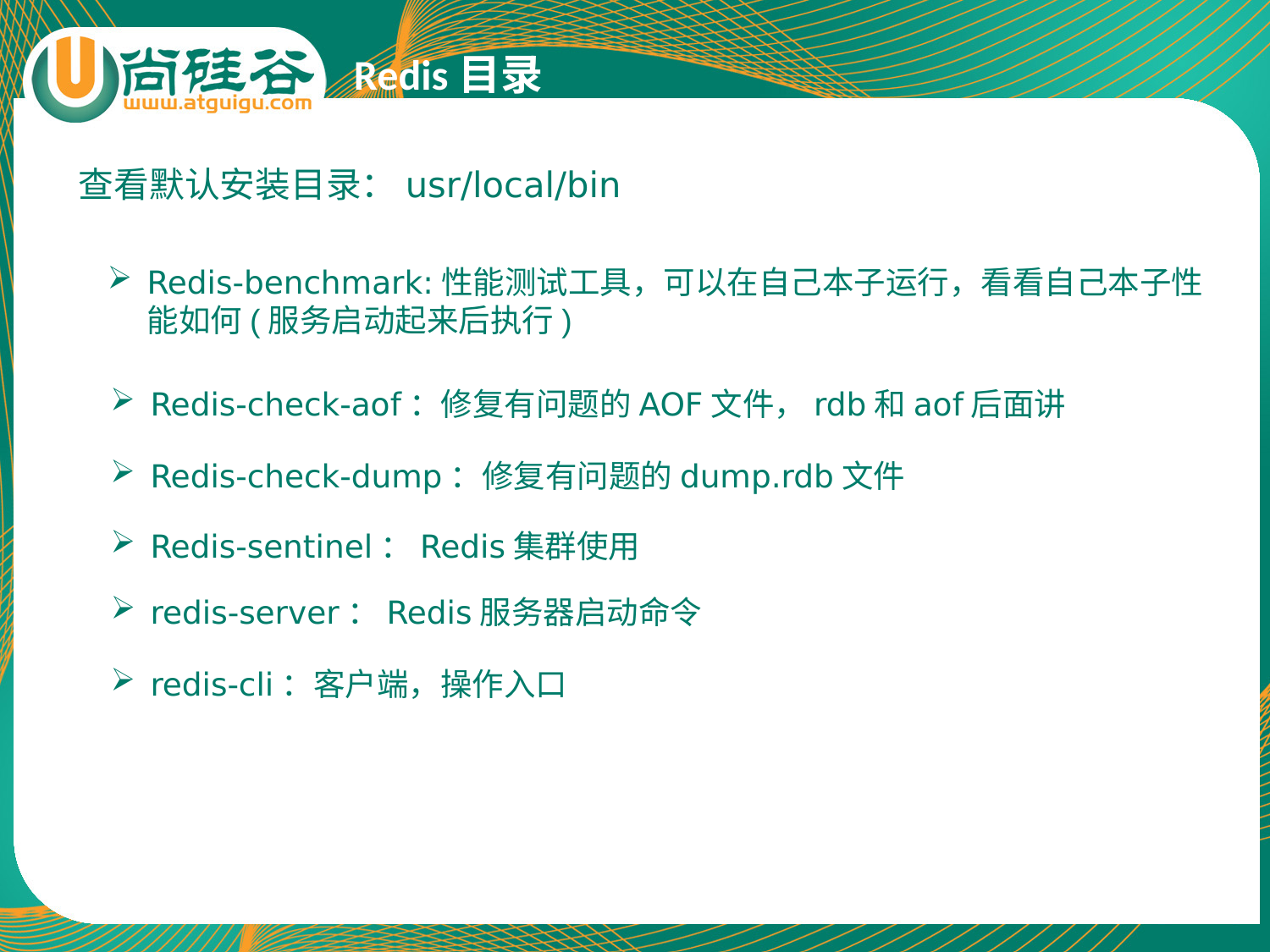

Redis目录
查看默认安装目录：usr/local/bin
Redis-benchmark:性能测试工具，可以在自己本子运行，看看自己本子性能如何(服务启动起来后执行)
Redis-check-aof：修复有问题的AOF文件，rdb和aof后面讲
Redis-check-dump：修复有问题的dump.rdb文件
Redis-sentinel：Redis集群使用
redis-server：Redis服务器启动命令
redis-cli：客户端，操作入口